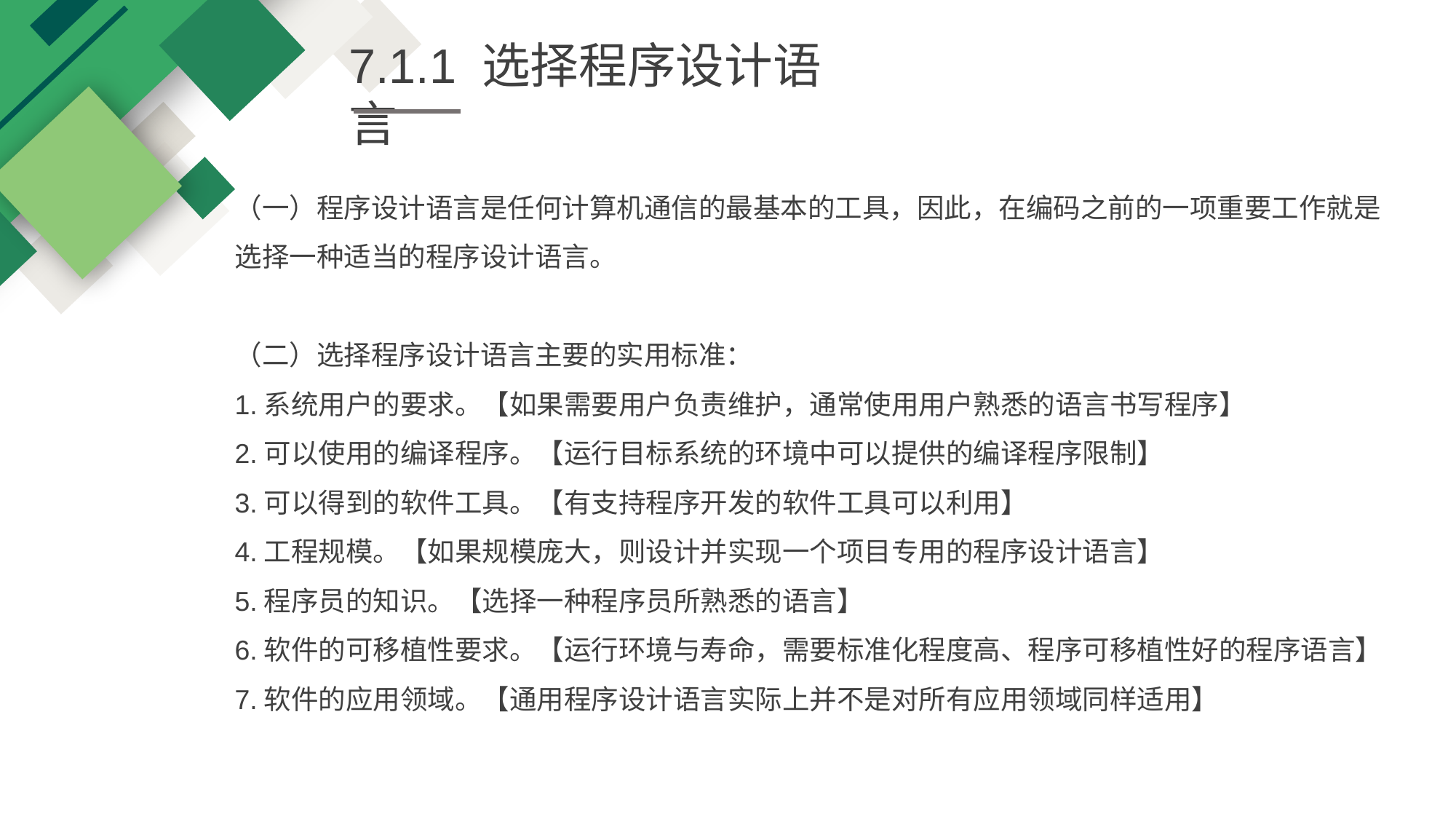

7.1.1 选择程序设计语言
（一）程序设计语言是任何计算机通信的最基本的工具，因此，在编码之前的一项重要工作就是选择一种适当的程序设计语言。

（二）选择程序设计语言主要的实用标准：
1.系统用户的要求。【如果需要用户负责维护，通常使用用户熟悉的语言书写程序】
2.可以使用的编译程序。【运行目标系统的环境中可以提供的编译程序限制】
3.可以得到的软件工具。【有支持程序开发的软件工具可以利用】
4.工程规模。【如果规模庞大，则设计并实现一个项目专用的程序设计语言】
5.程序员的知识。【选择一种程序员所熟悉的语言】
6.软件的可移植性要求。【运行环境与寿命，需要标准化程度高、程序可移植性好的程序语言】
7.软件的应用领域。【通用程序设计语言实际上并不是对所有应用领域同样适用】